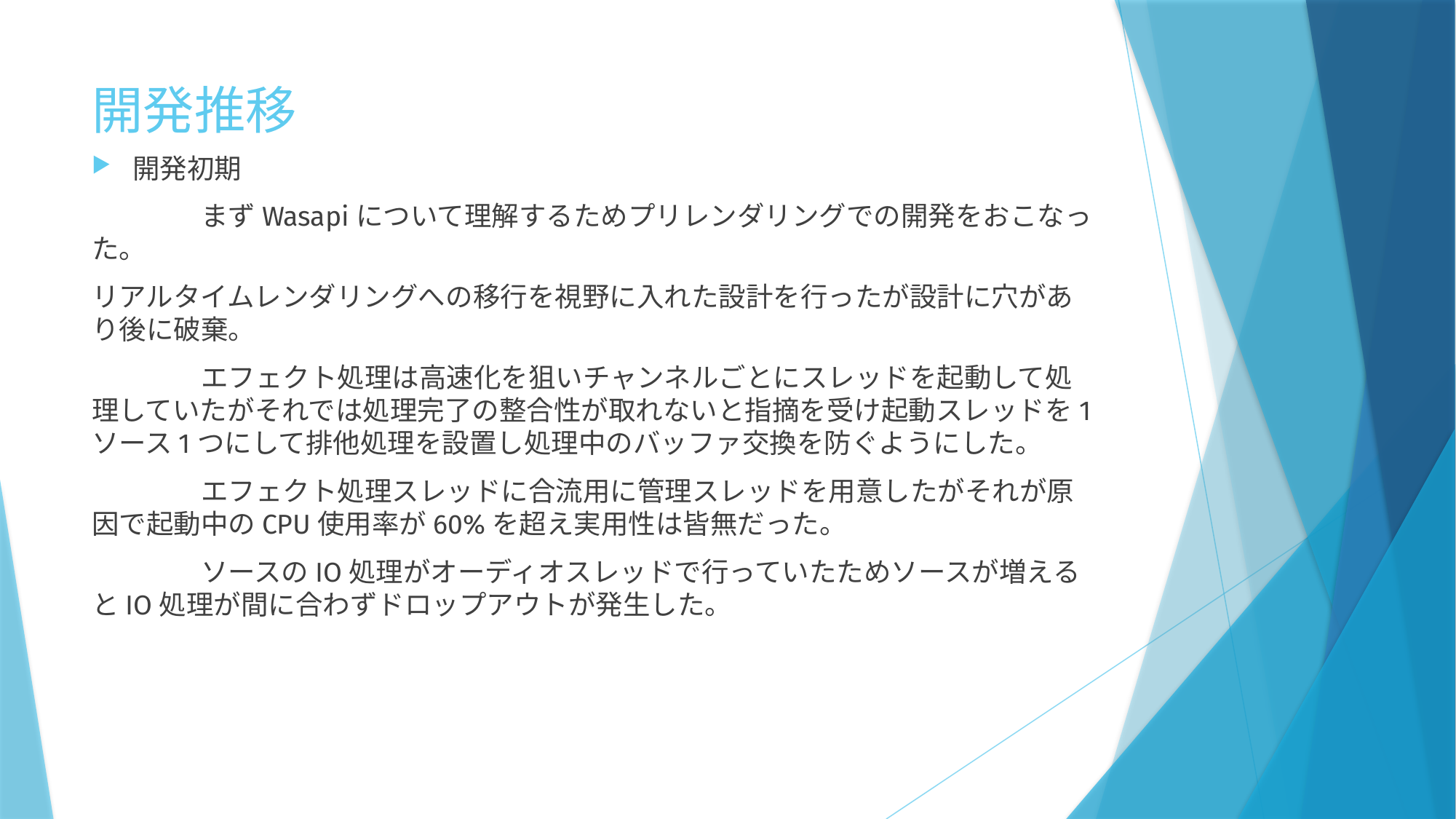

# 開発推移
開発初期
	まずWasapiについて理解するためプリレンダリングでの開発をおこなった。
リアルタイムレンダリングへの移行を視野に入れた設計を行ったが設計に穴があり後に破棄。
	エフェクト処理は高速化を狙いチャンネルごとにスレッドを起動して処理していたがそれでは処理完了の整合性が取れないと指摘を受け起動スレッドを1ソース1つにして排他処理を設置し処理中のバッファ交換を防ぐようにした。
	エフェクト処理スレッドに合流用に管理スレッドを用意したがそれが原因で起動中のCPU使用率が60%を超え実用性は皆無だった。
	ソースのIO処理がオーディオスレッドで行っていたためソースが増えるとIO処理が間に合わずドロップアウトが発生した。